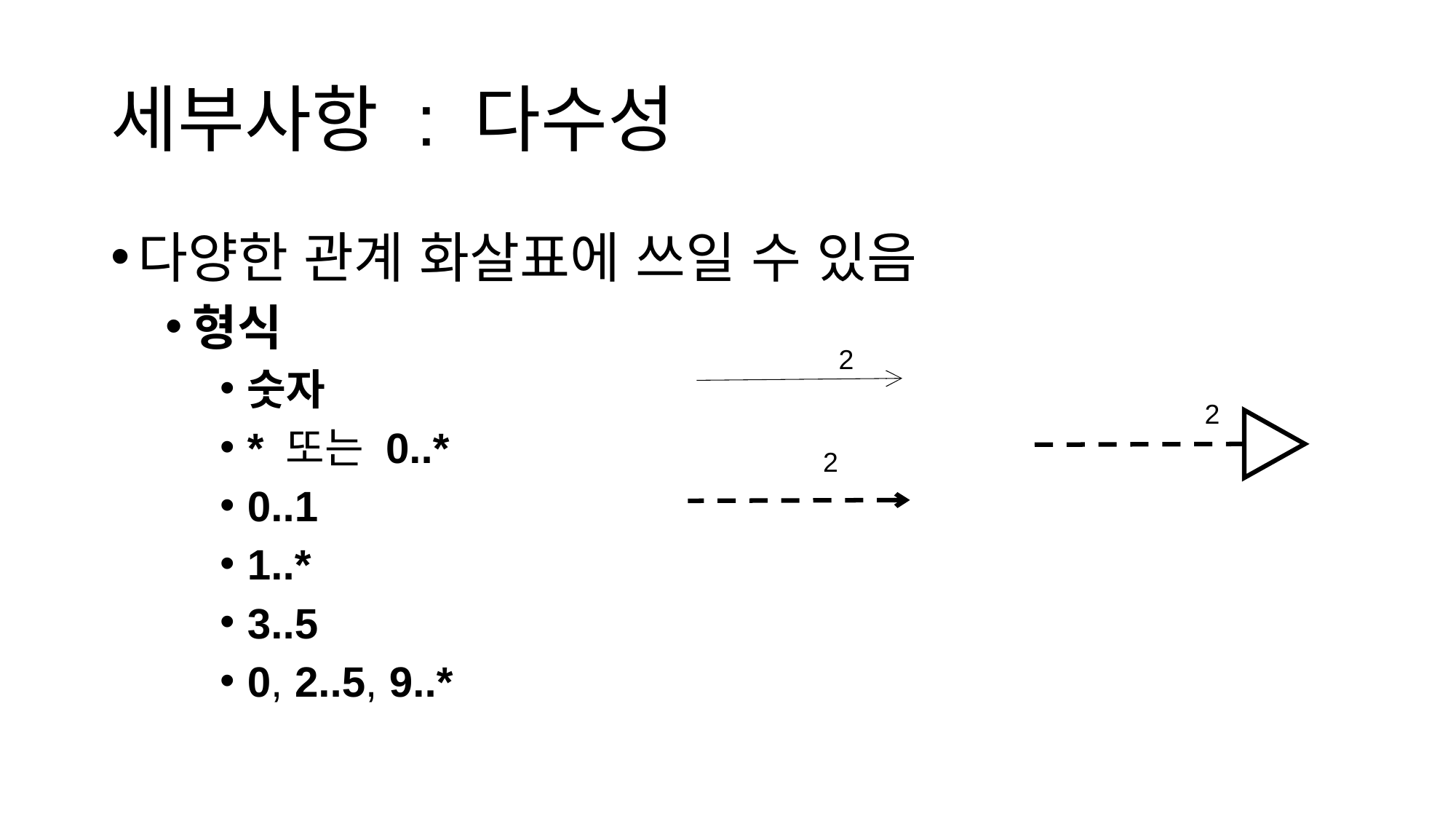

# 세부사항 : 다수성
다양한 관계 화살표에 쓰일 수 있음
형식
숫자
* 또는 0..*
0..1
1..*
3..5
0, 2..5, 9..*

2
2
2